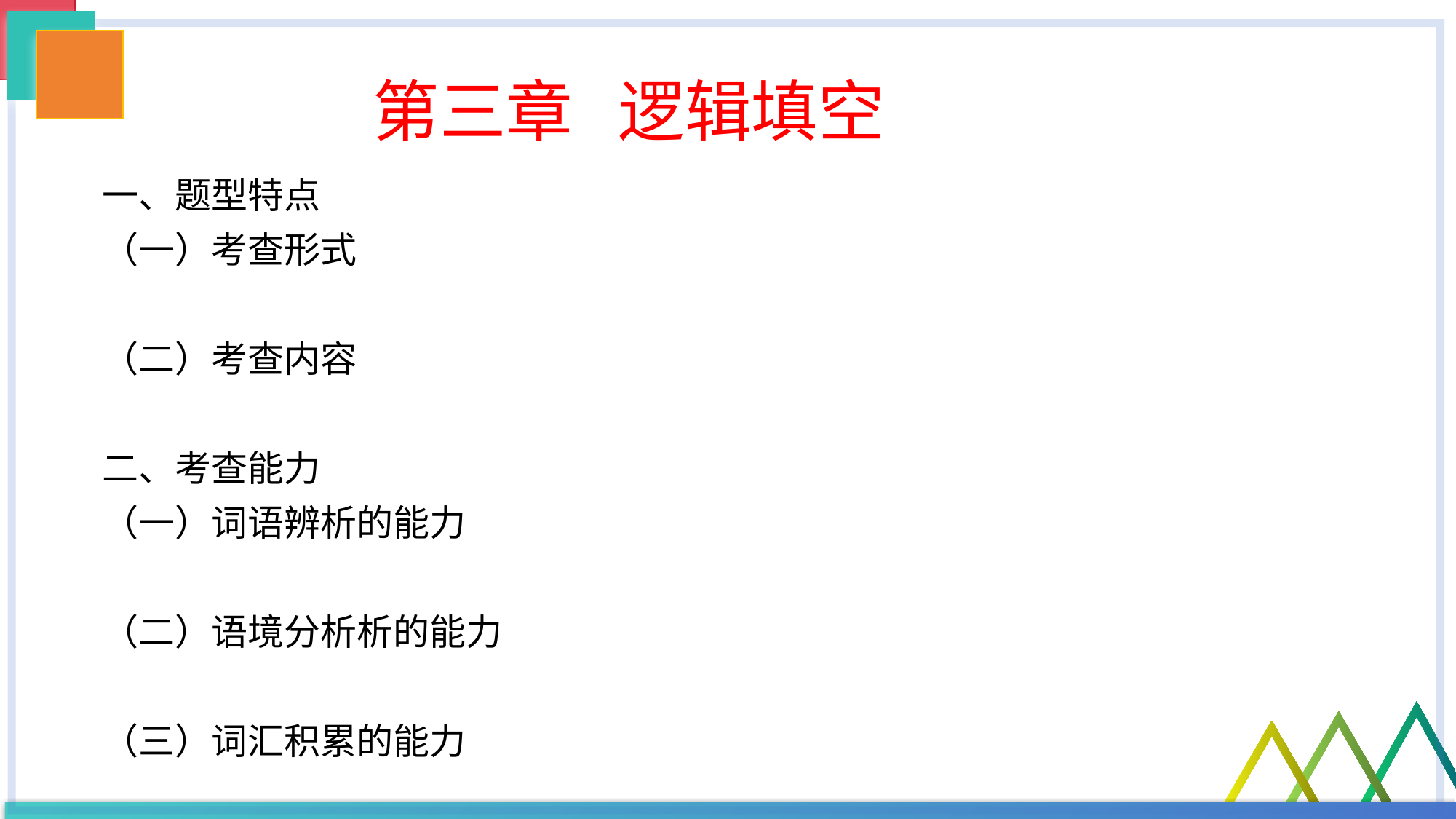

第三章   逻辑填空
一、题型特点
（一）考查形式

（二）考查内容

二、考查能力
（一）词语辨析的能力

（二）语境分析析的能力

（三）词汇积累的能力